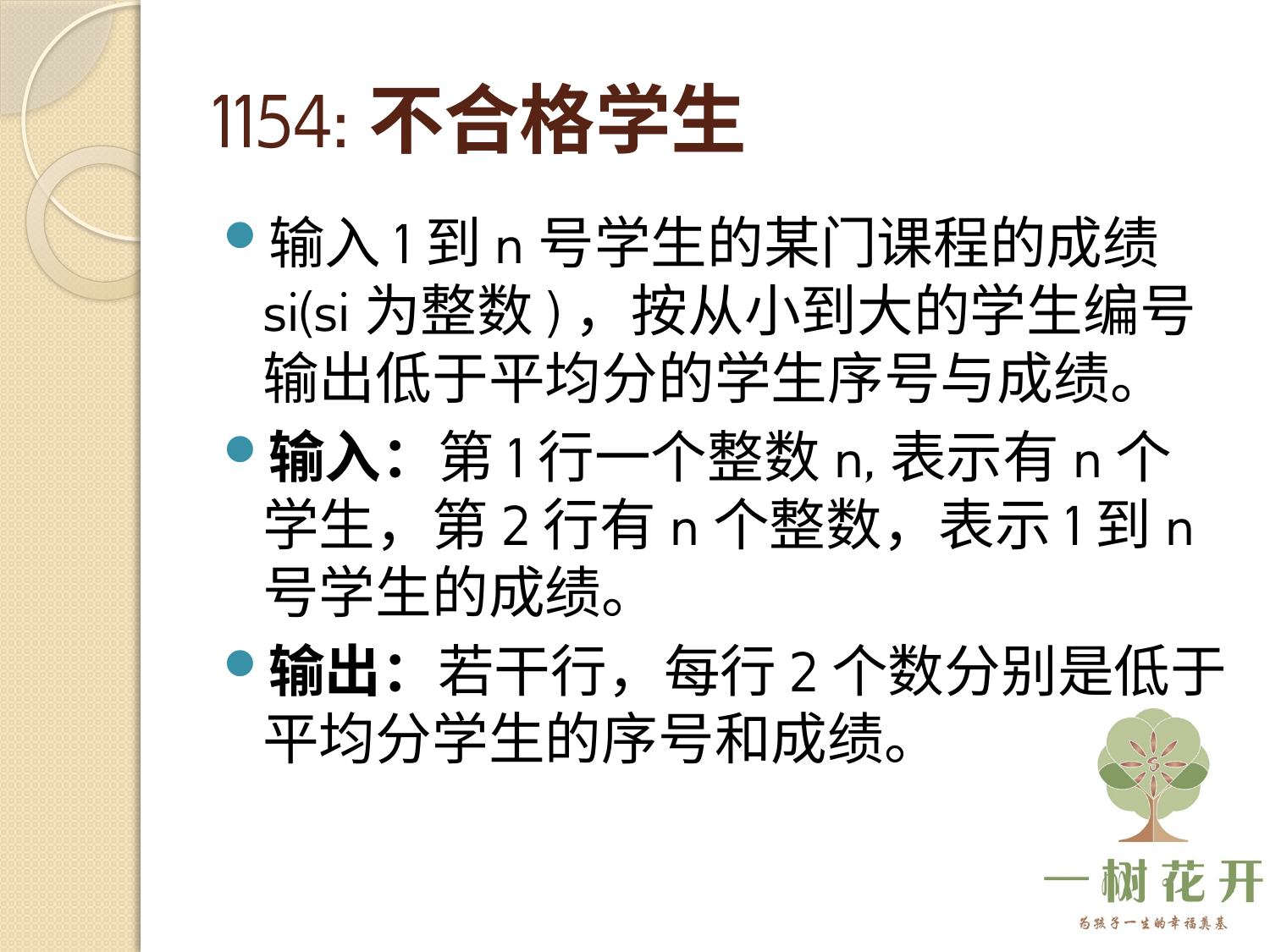

# 1154:不合格学生
输入1到n号学生的某门课程的成绩si(si为整数)，按从小到大的学生编号输出低于平均分的学生序号与成绩。
输入：第1行一个整数n,表示有n个学生，第2行有n个整数，表示1到n号学生的成绩。
输出：若干行，每行2个数分别是低于平均分学生的序号和成绩。